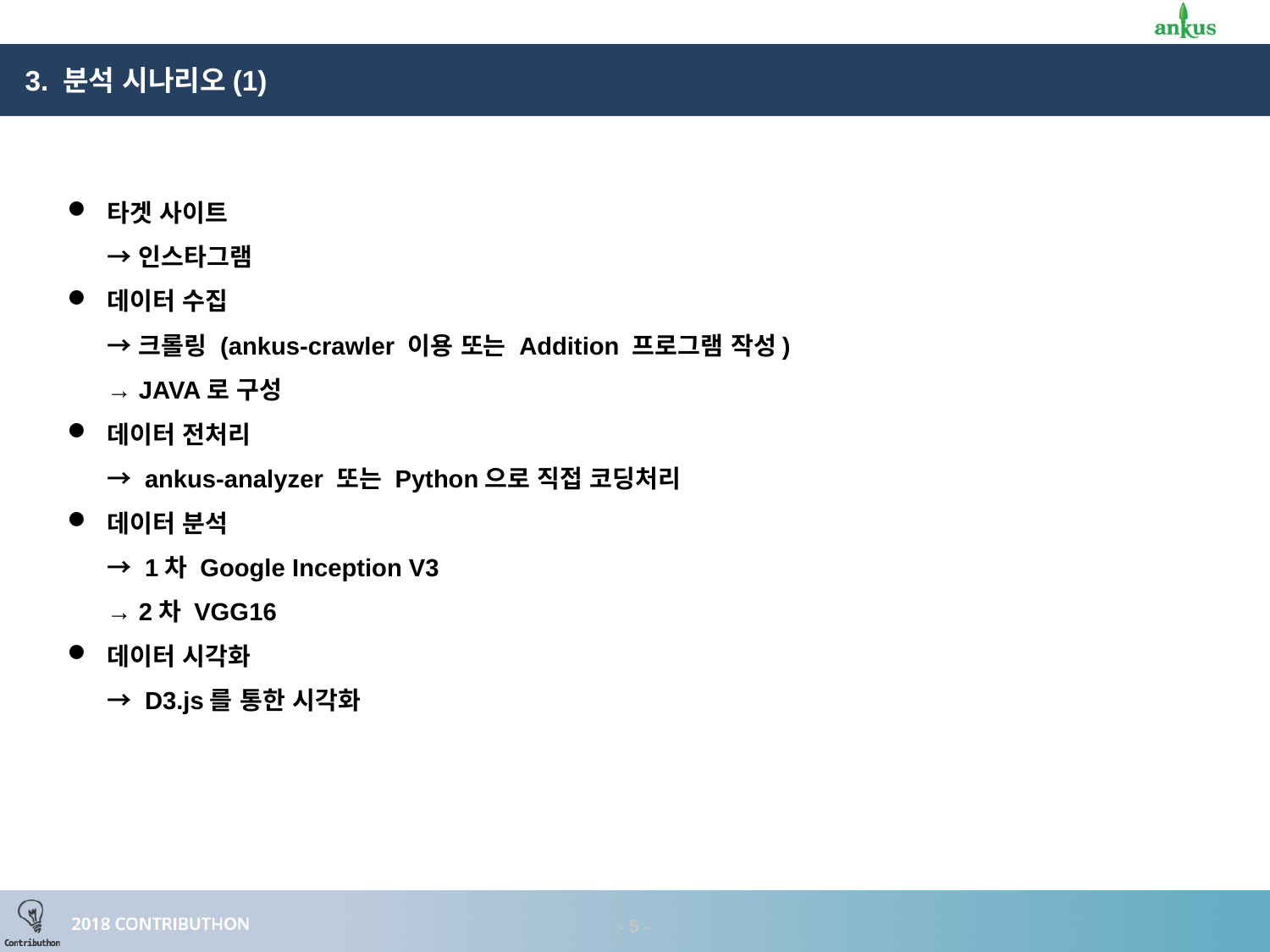

3. 분석 시나리오(1)
타겟 사이트
→ 인스타그램
데이터 수집
→ 크롤링 (ankus-crawler 이용 또는 Addition 프로그램 작성)
→ JAVA로 구성
데이터 전처리
→ ankus-analyzer 또는 Python으로 직접 코딩처리
데이터 분석
→ 1차 Google Inception V3
→ 2차 VGG16
데이터 시각화
→ D3.js를 통한 시각화
- 5 -